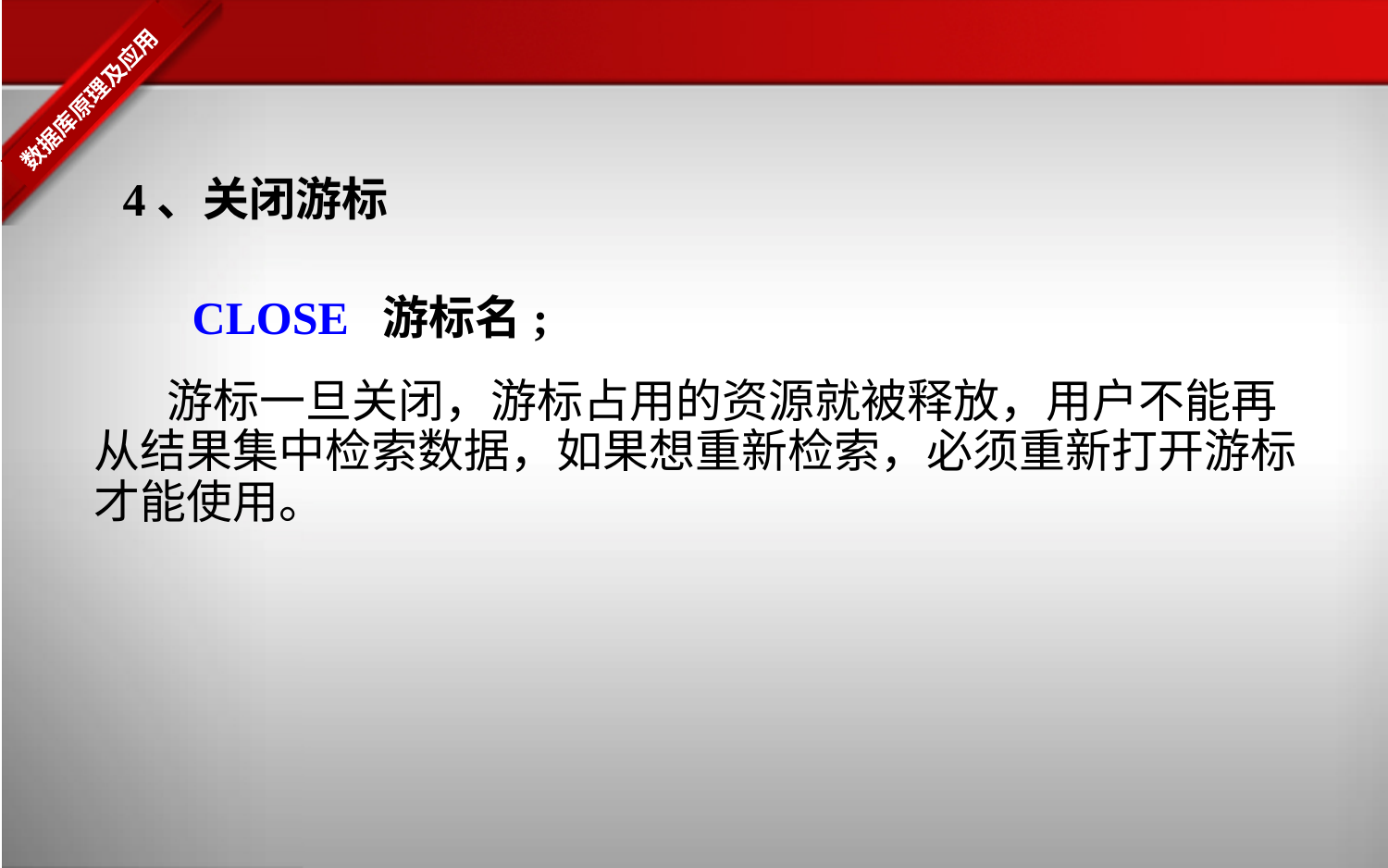

4、关闭游标

      CLOSE  游标名;
      游标一旦关闭，游标占用的资源就被释放，用户不能再从结果集中检索数据，如果想重新检索，必须重新打开游标才能使用。